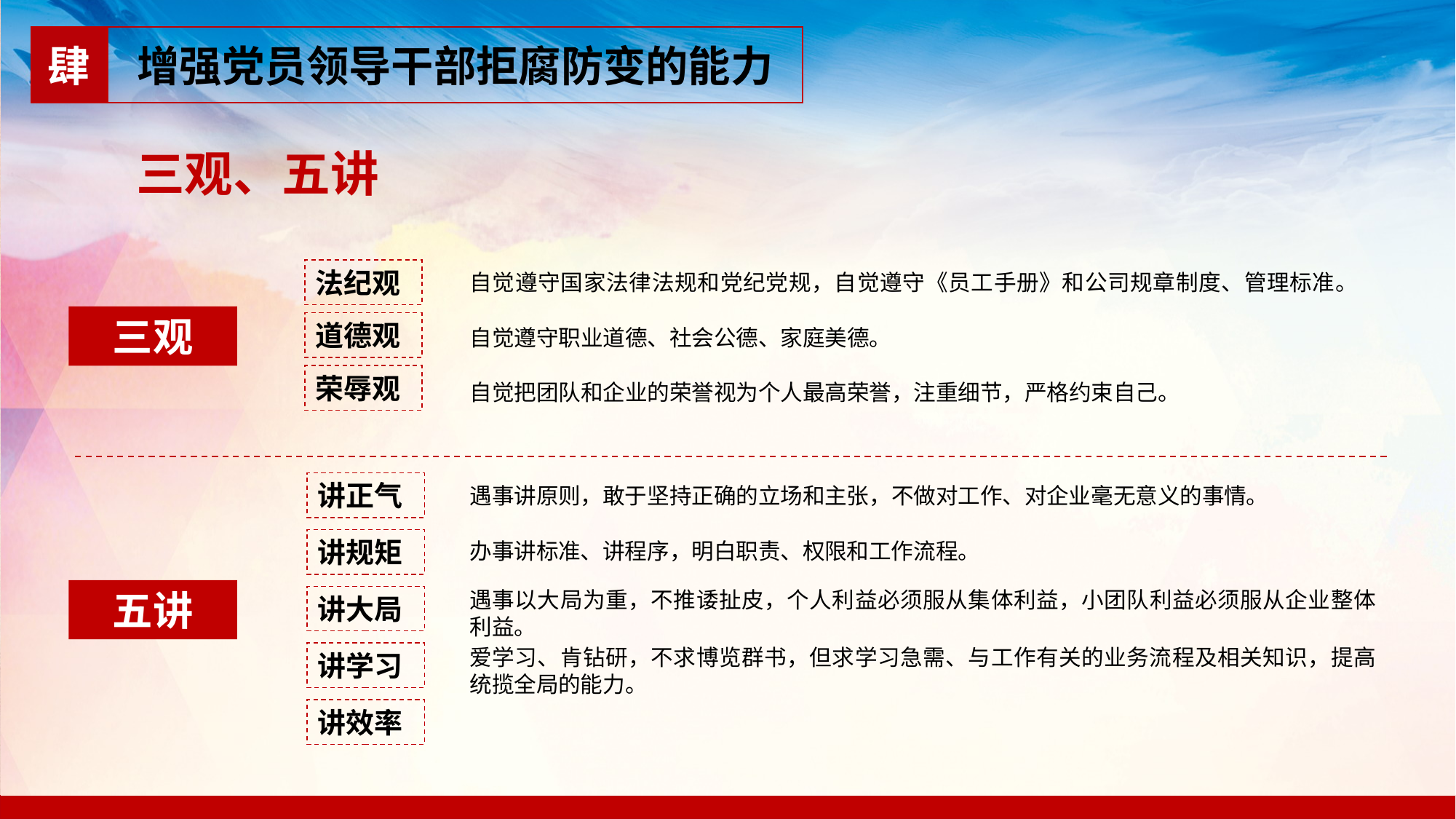

增强党员领导干部拒腐防变的能力
肆
三观、五讲
法纪观
自觉遵守国家法律法规和党纪党规，自觉遵守《员工手册》和公司规章制度、管理标准。
三观
道德观
自觉遵守职业道德、社会公德、家庭美德。
荣辱观
自觉把团队和企业的荣誉视为个人最高荣誉，注重细节，严格约束自己。
讲正气
遇事讲原则，敢于坚持正确的立场和主张，不做对工作、对企业毫无意义的事情。
讲规矩
办事讲标准、讲程序，明白职责、权限和工作流程。
五讲
遇事以大局为重，不推诿扯皮，个人利益必须服从集体利益，小团队利益必须服从企业整体利益。
讲大局
爱学习、肯钻研，不求博览群书，但求学习急需、与工作有关的业务流程及相关知识，提高统揽全局的能力。
讲学习
讲效率